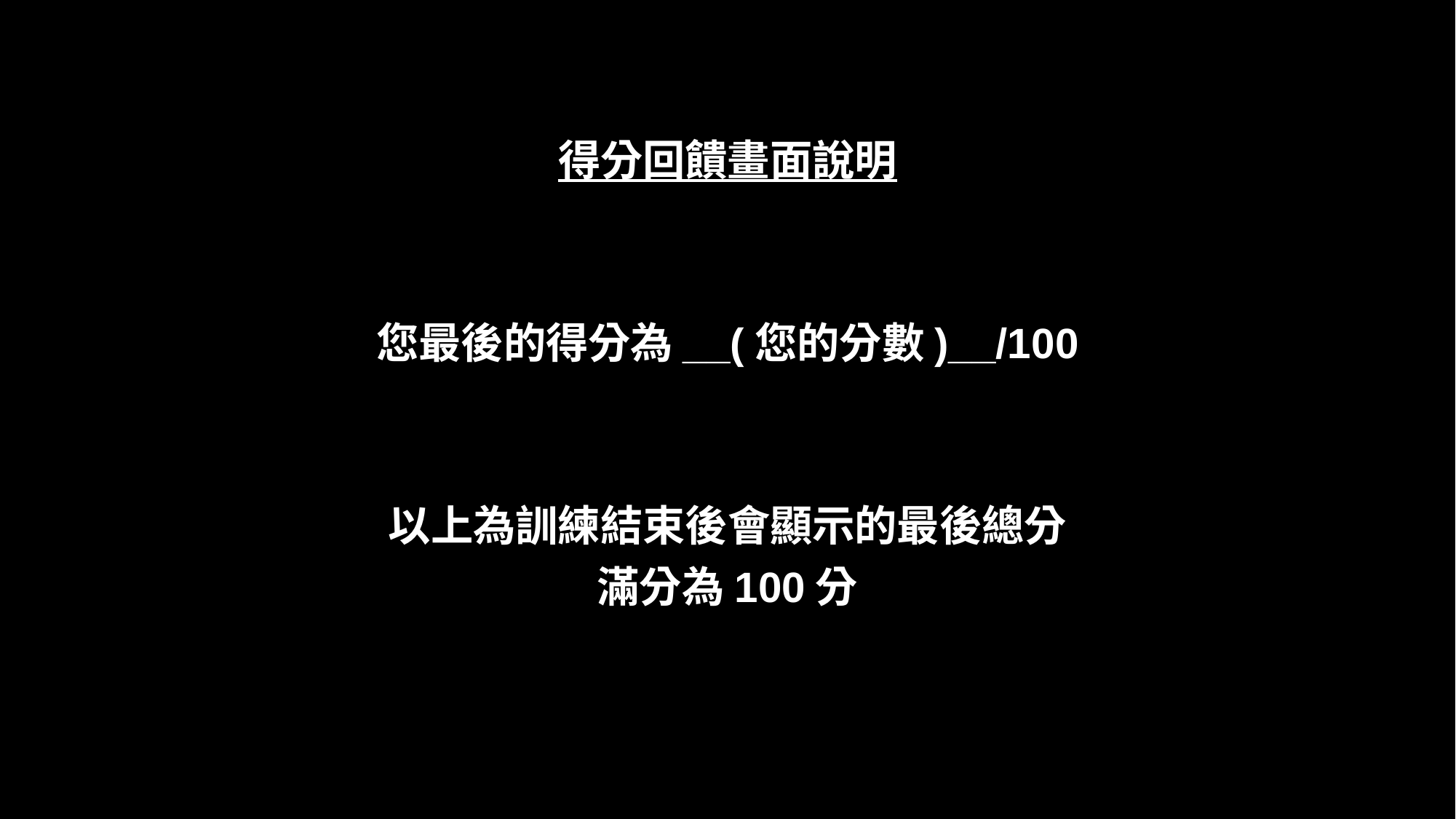

得分回饋畫面說明

您最後的得分為__(您的分數)__/100

以上為訓練結束後會顯示的最後總分
滿分為100分